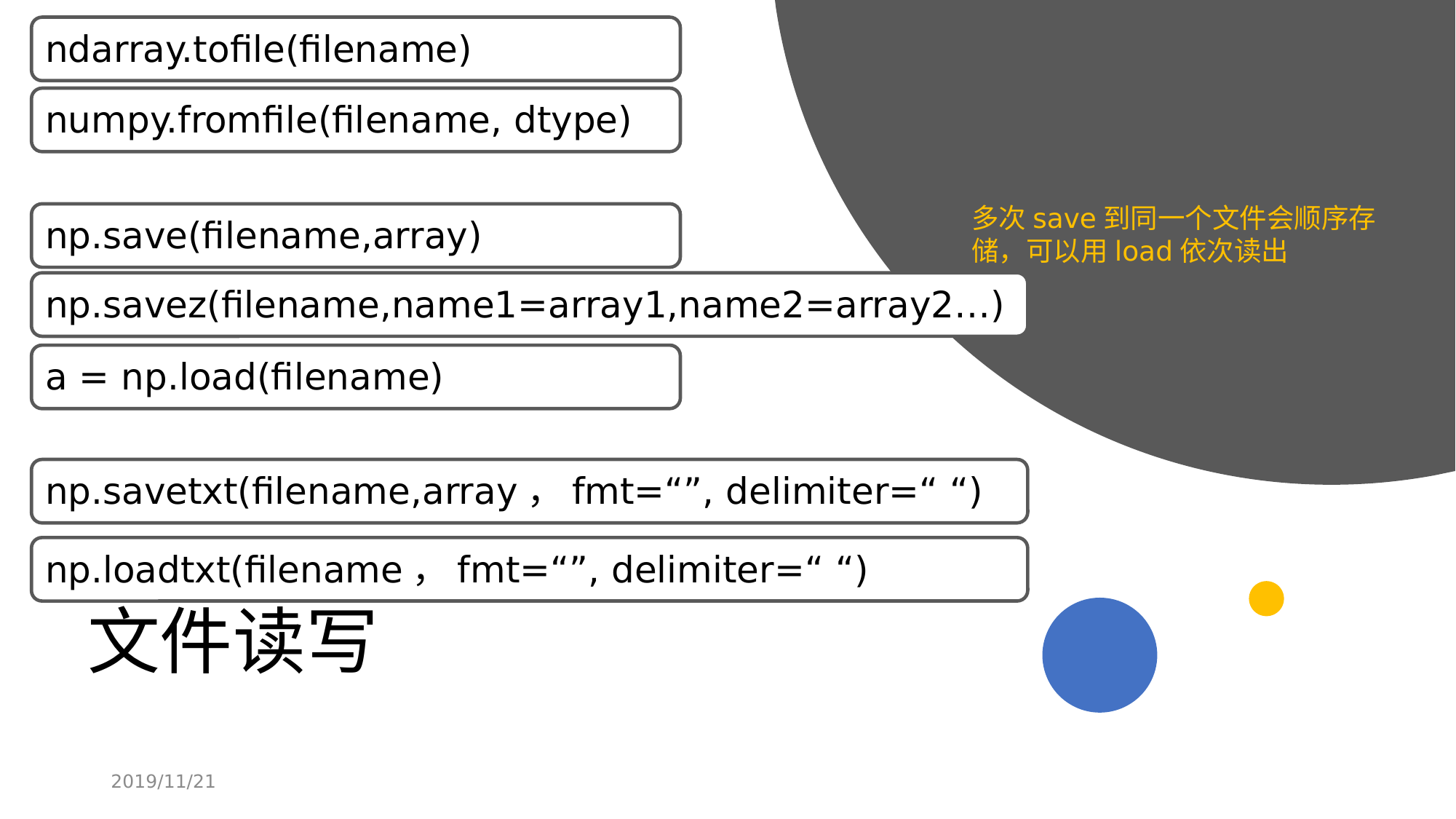

ndarray.tofile(filename)
numpy.fromfile(filename, dtype)
多次save到同一个文件会顺序存储，可以用load依次读出
np.save(filename,array)
np.savez(filename,name1=array1,name2=array2…)
a = np.load(filename)
np.savetxt(filename,array，fmt=“”, delimiter=“ “)
np.loadtxt(filename，fmt=“”, delimiter=“ “)
# 文件读写

2019/11/21
高级算法语言和程序设计
26